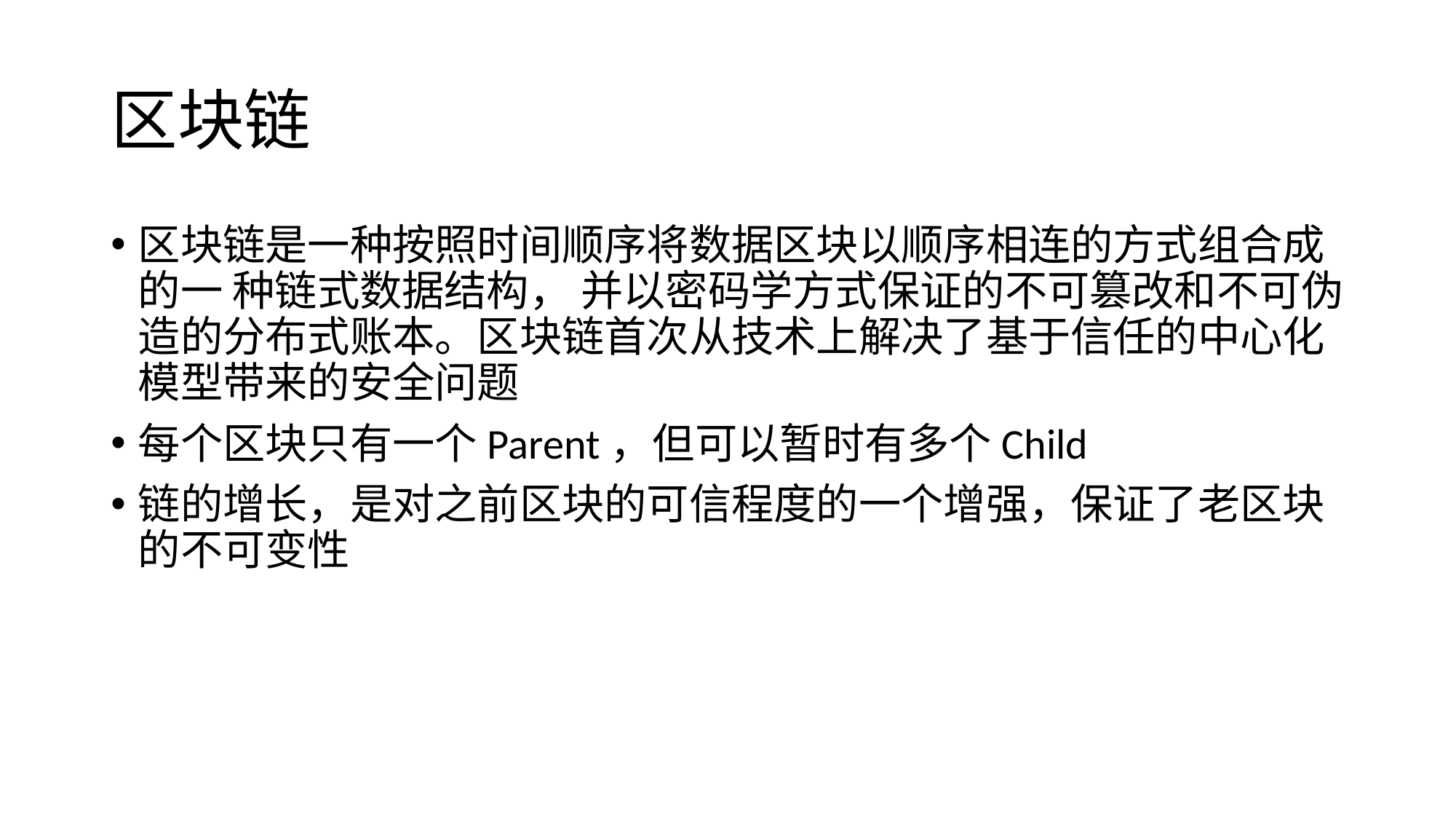

# 区块链
区块链是一种按照时间顺序将数据区块以顺序相连的方式组合成的一 种链式数据结构， 并以密码学方式保证的不可篡改和不可伪造的分布式账本。区块链首次从技术上解决了基于信任的中心化模型带来的安全问题
每个区块只有一个Parent，但可以暂时有多个Child
链的增长，是对之前区块的可信程度的一个增强，保证了老区块的不可变性